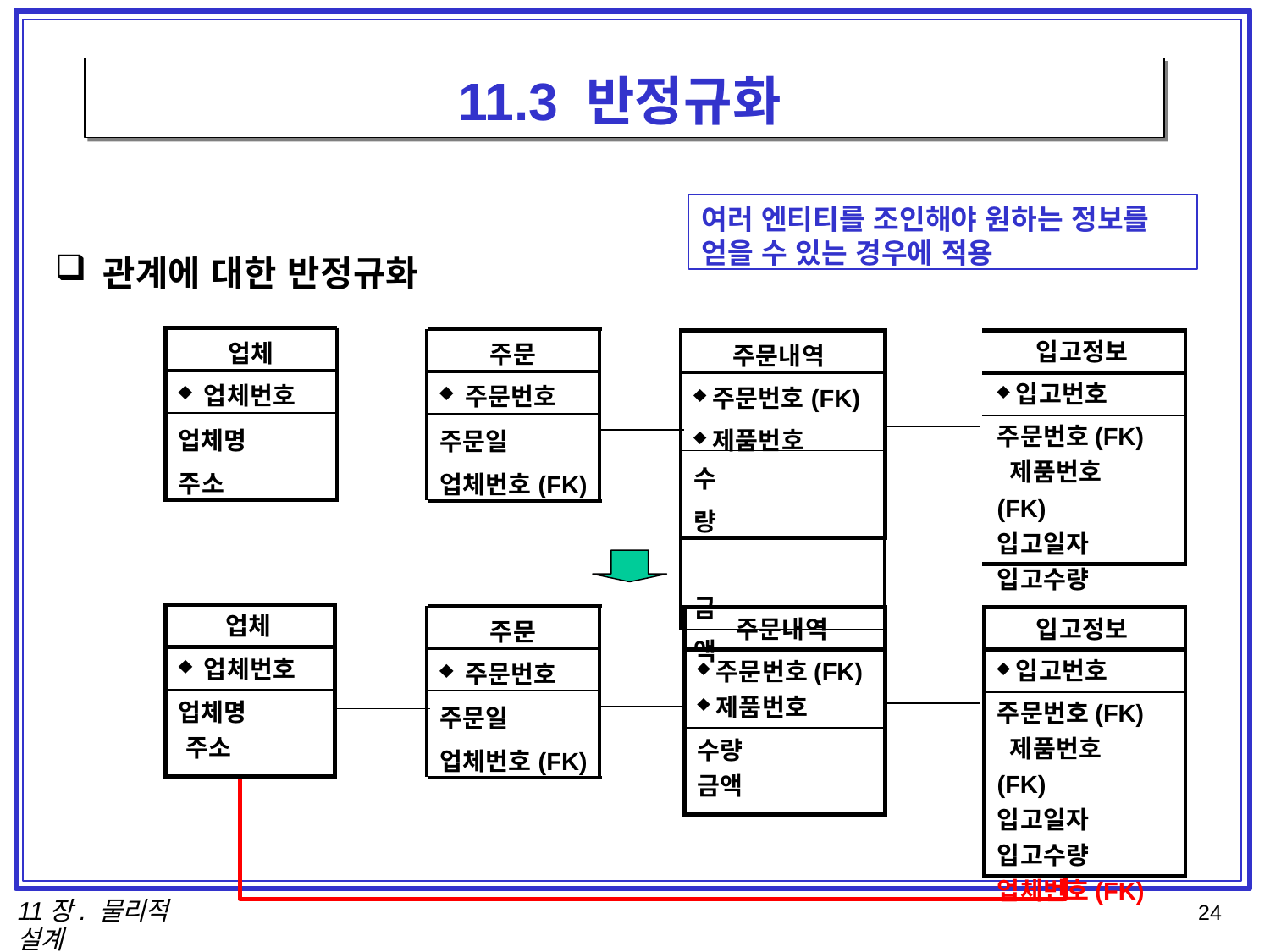

# 11.3 반정규화
여러 엔티티를 조인해야 원하는 정보를  얻을 수 있는 경우에 적용
관계에 대한 반정규화
입고정보
입고번호
주문번호(FK)  제품번호(FK)  입고일자  입고수량

| 업체 |
| --- |
| 업체번호 |
| 업체명 주소 |
| 주문내역 |  |
| --- | --- |
| 주문번호(FK) 제품번호 |  |
| 수량 금액 |  |
|  |  |

| 주문 |
| --- |
| 주문번호 |
| 주문일 업체번호(FK) |

| 주문 |
| --- |
| 주문번호 |
| 주문일 업체번호(FK) |

업체
주문내역
입고정보
주문번호(FK)
제품번호
업체번호
입고번호
업체명  주소
주문번호(FK)  제품번호(FK)  입고일자  입고수량  업체번호(FK)
수량
금액

11장. 물리적 설계
24